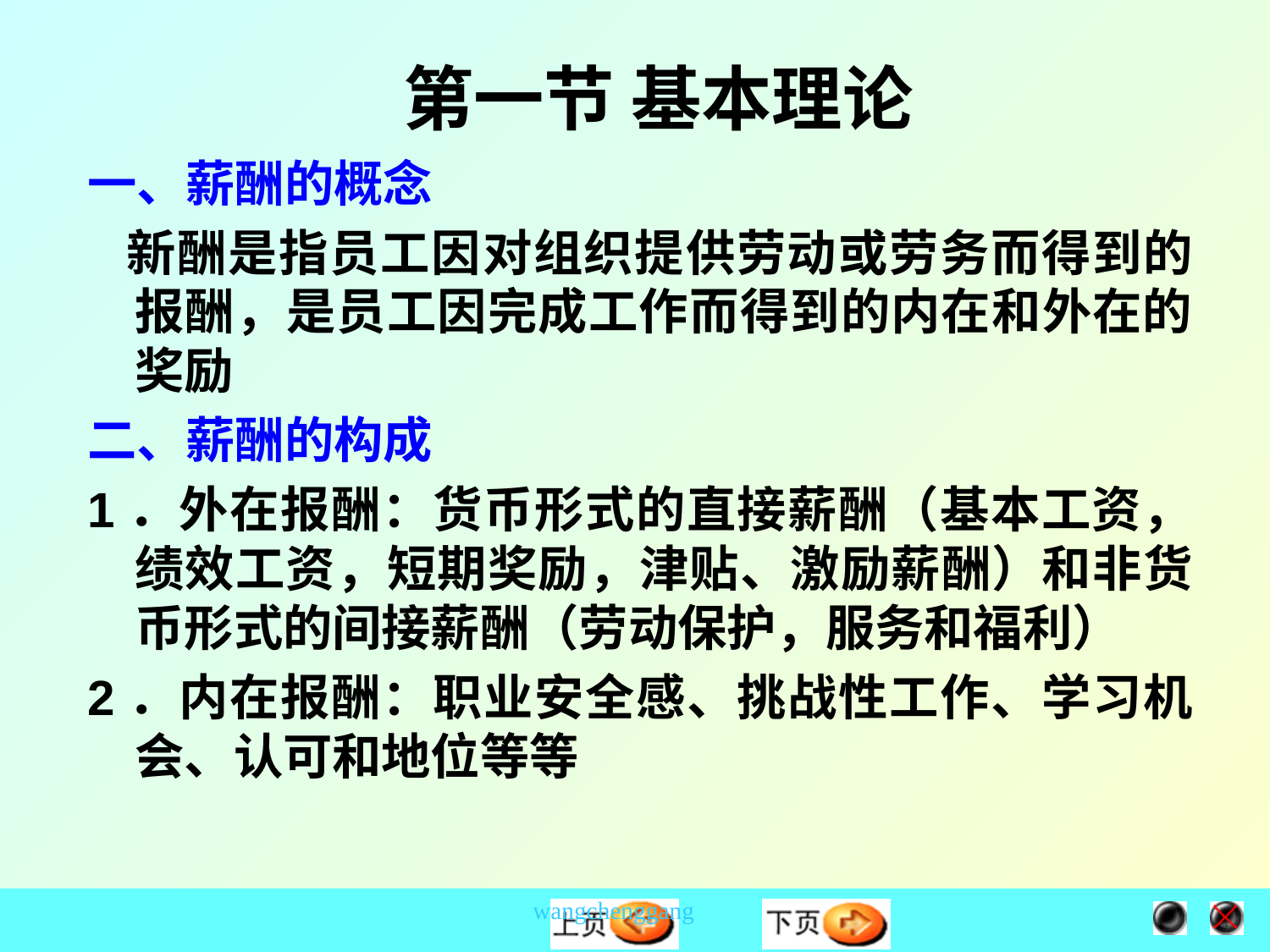

# 第一节 基本理论
一、薪酬的概念
  新酬是指员工因对组织提供劳动或劳务而得到的报酬，是员工因完成工作而得到的内在和外在的奖励
二、薪酬的构成
1．外在报酬：货币形式的直接薪酬（基本工资，绩效工资，短期奖励，津贴、激励薪酬）和非货币形式的间接薪酬（劳动保护，服务和福利）
2．内在报酬：职业安全感、挑战性工作、学习机会、认可和地位等等
wangchenggang